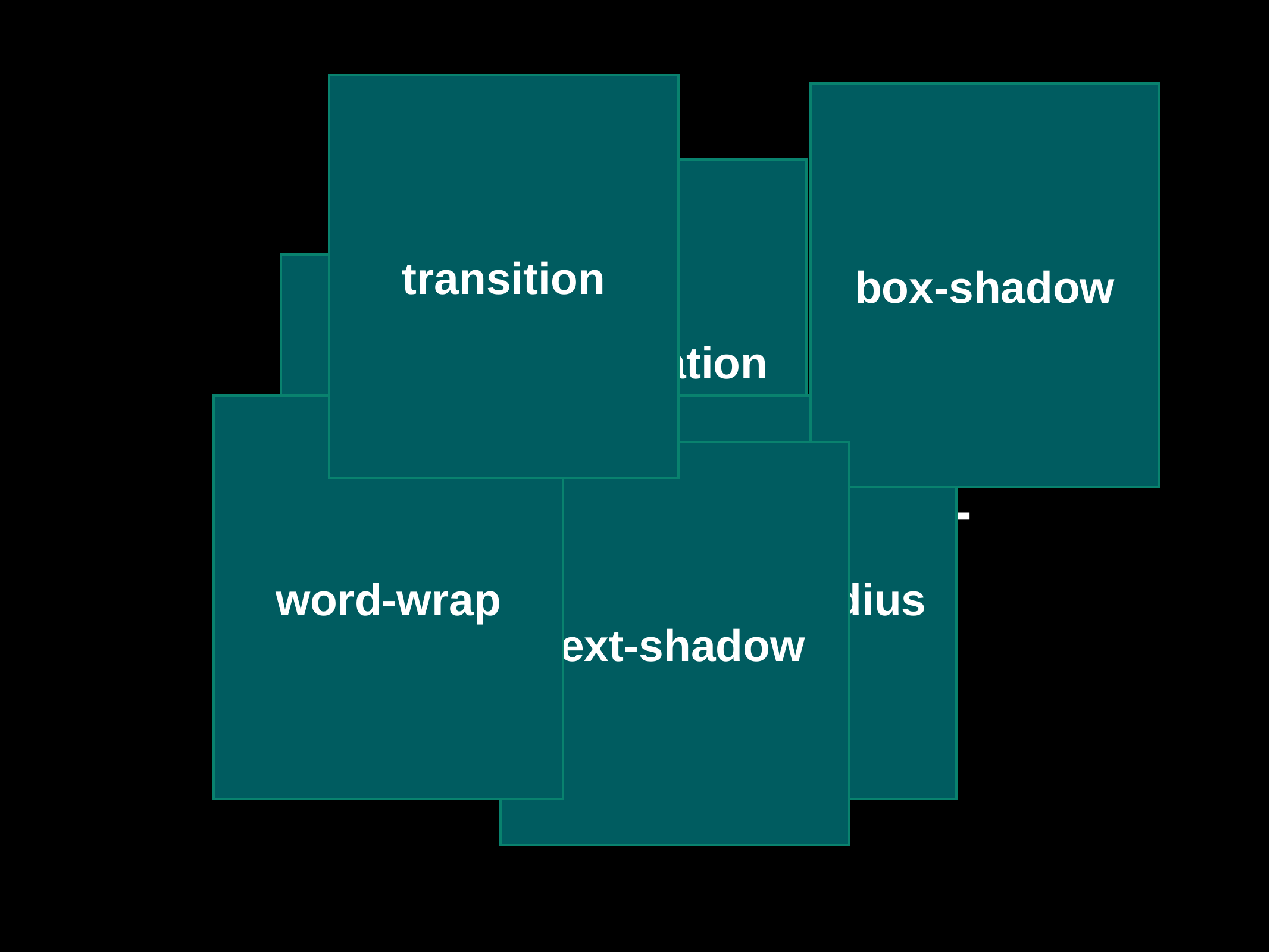

transition
box-shadow
animation
transform
# CSS3新增属性
word-wrap
border-radius
text-shadow